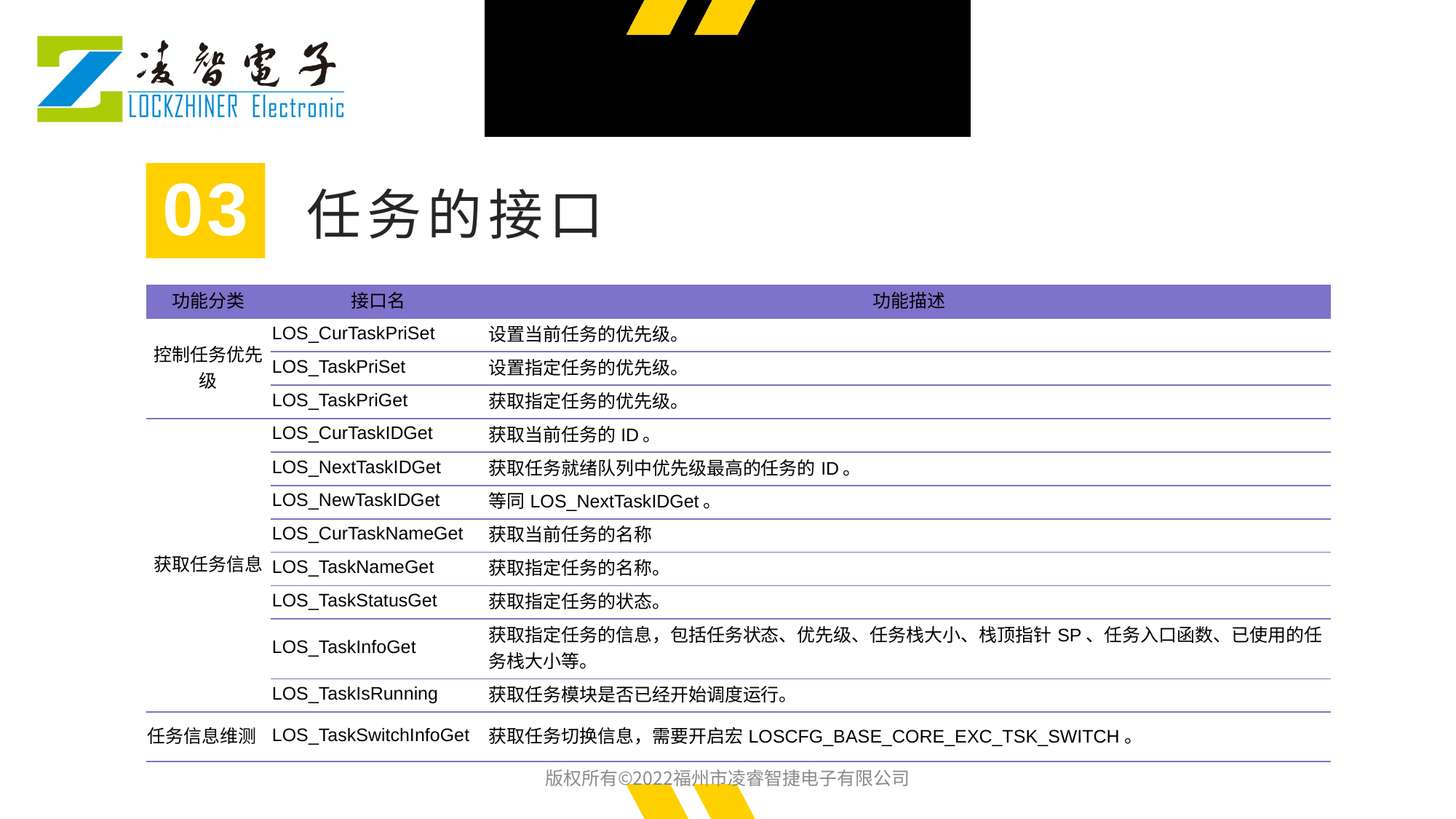

03
任务的接口
| 功能分类 | 接口名 | 功能描述 |
| --- | --- | --- |
| 控制任务优先级 | LOS\_CurTaskPriSet | 设置当前任务的优先级。 |
|  | LOS\_TaskPriSet | 设置指定任务的优先级。 |
|  | LOS\_TaskPriGet | 获取指定任务的优先级。 |
| 获取任务信息 | LOS\_CurTaskIDGet | 获取当前任务的ID。 |
|  | LOS\_NextTaskIDGet | 获取任务就绪队列中优先级最高的任务的ID。 |
|  | LOS\_NewTaskIDGet | 等同LOS\_NextTaskIDGet。 |
|  | LOS\_CurTaskNameGet | 获取当前任务的名称 |
|  | LOS\_TaskNameGet | 获取指定任务的名称。 |
|  | LOS\_TaskStatusGet | 获取指定任务的状态。 |
|  | LOS\_TaskInfoGet | 获取指定任务的信息，包括任务状态、优先级、任务栈大小、栈顶指针SP、任务入口函数、已使用的任务栈大小等。 |
|  | LOS\_TaskIsRunning | 获取任务模块是否已经开始调度运行。 |
| 任务信息维测 | LOS\_TaskSwitchInfoGet | 获取任务切换信息，需要开启宏LOSCFG\_BASE\_CORE\_EXC\_TSK\_SWITCH。 |
版权所有©2022福州市凌睿智捷电子有限公司
7